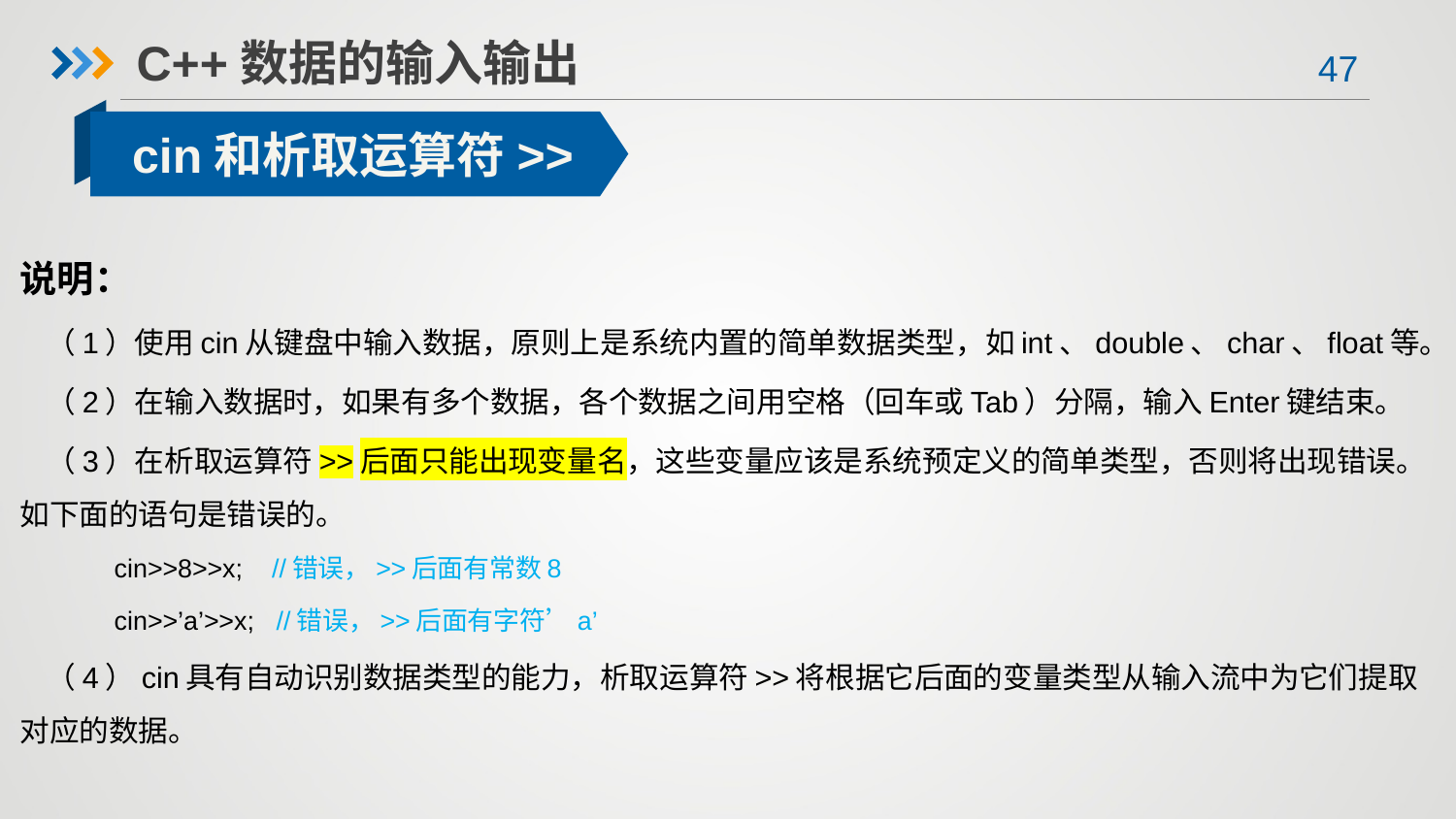

C++数据的输入输出

cin和析取运算符>>

说明：
   （1）使用cin从键盘中输入数据，原则上是系统内置的简单数据类型，如int、double、char、float等。
   （2）在输入数据时，如果有多个数据，各个数据之间用空格（回车或Tab）分隔，输入Enter键结束。
   （3）在析取运算符>>后面只能出现变量名，这些变量应该是系统预定义的简单类型，否则将出现错误。如下面的语句是错误的。
   cin>>8>>x;    //错误，>>后面有常数8
   cin>>’a’>>x;   //错误，>>后面有字符’a’
   （4）cin具有自动识别数据类型的能力，析取运算符>>将根据它后面的变量类型从输入流中为它们提取对应的数据。